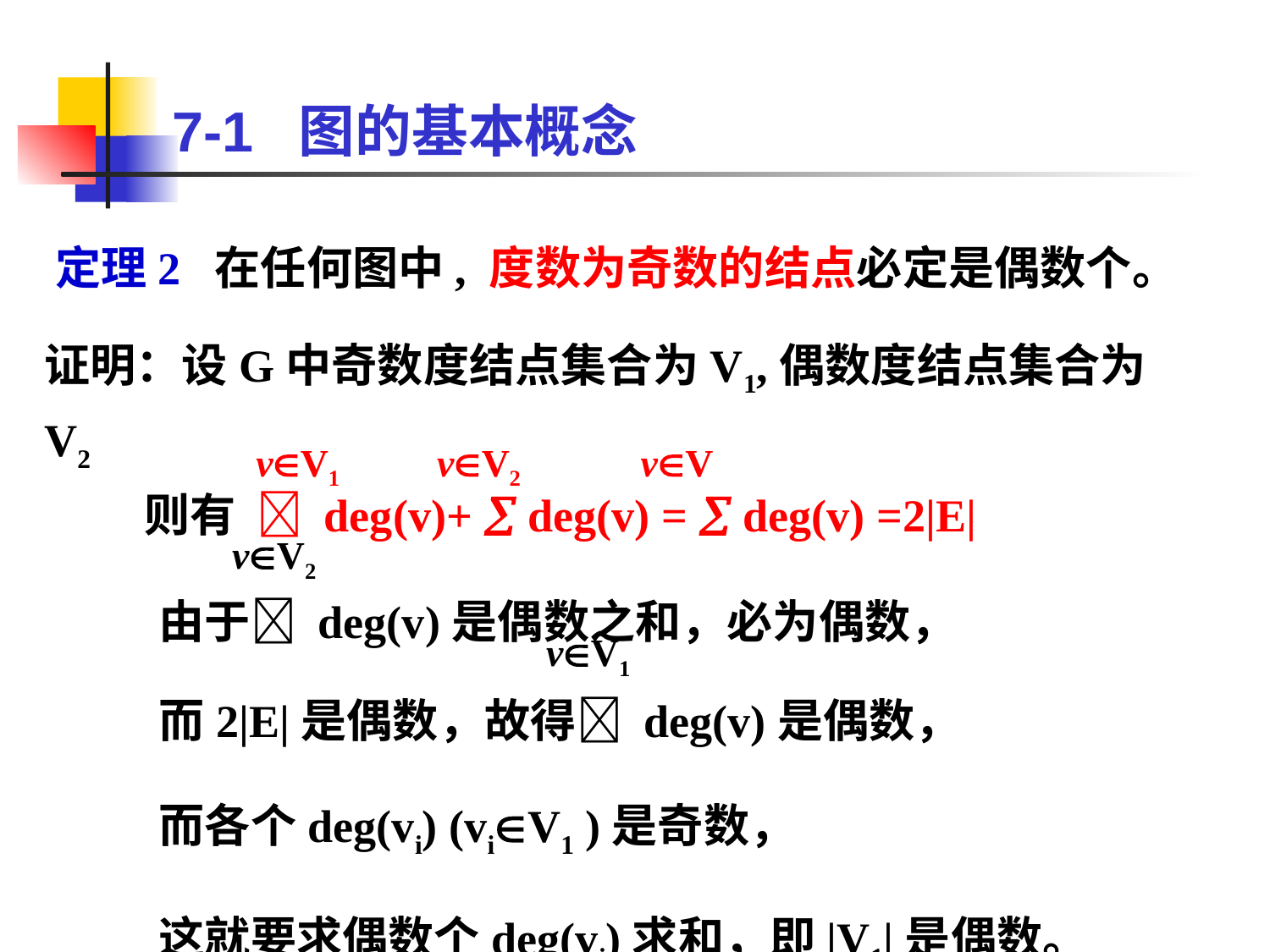

# 7-1  图的基本概念
定理2  在任何图中, 度数为奇数的结点必定是偶数个。
证明：设G中奇数度结点集合为V1,偶数度结点集合为V2
               则有  ∑ deg(v)+ ∑ deg(v) = ∑ deg(v) =2|E|
          由于∑ deg(v)是偶数之和，必为偶数，
          而2|E|是偶数，故得∑ deg(v)是偶数，
          而各个deg(vi) (vi∈V1 )是奇数，
          这就要求偶数个deg(vi)求和，即|V1|是偶数。
v∈V1                 v∈V2                     v∈V
v∈V2
v∈V1
15